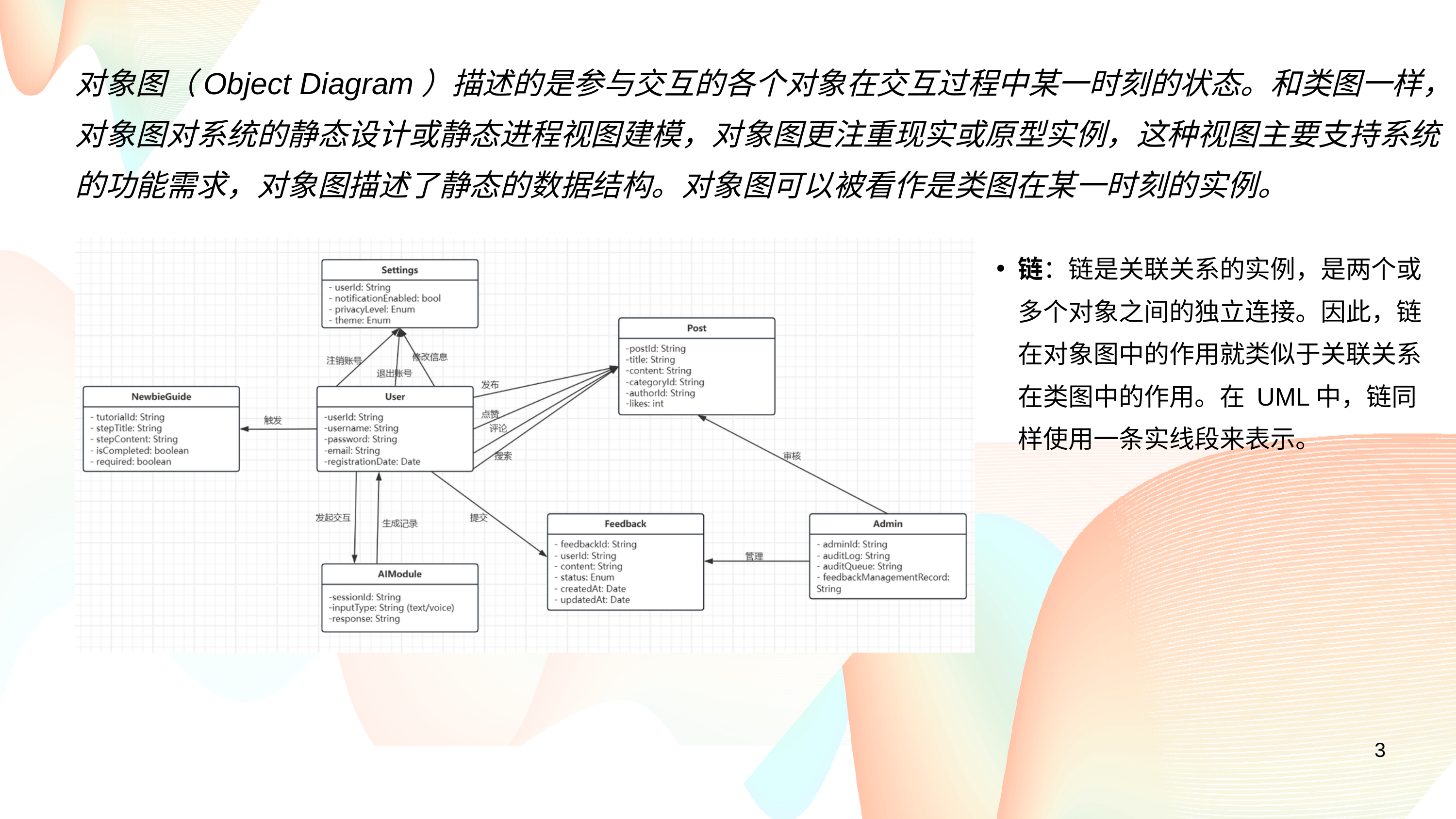

对象图（Object Diagram）描述的是参与交互的各个对象在交互过程中某一时刻的状态。和类图一样，对象图对系统的静态设计或静态进程视图建模，对象图更注重现实或原型实例，这种视图主要支持系统的功能需求，对象图描述了静态的数据结构。对象图可以被看作是类图在某一时刻的实例。

链：链是关联关系的实例，是两个或多个对象之间的独立连接。因此，链在对象图中的作用就类似于关联关系在类图中的作用。在 UML中，链同样使用一条实线段来表示。

3